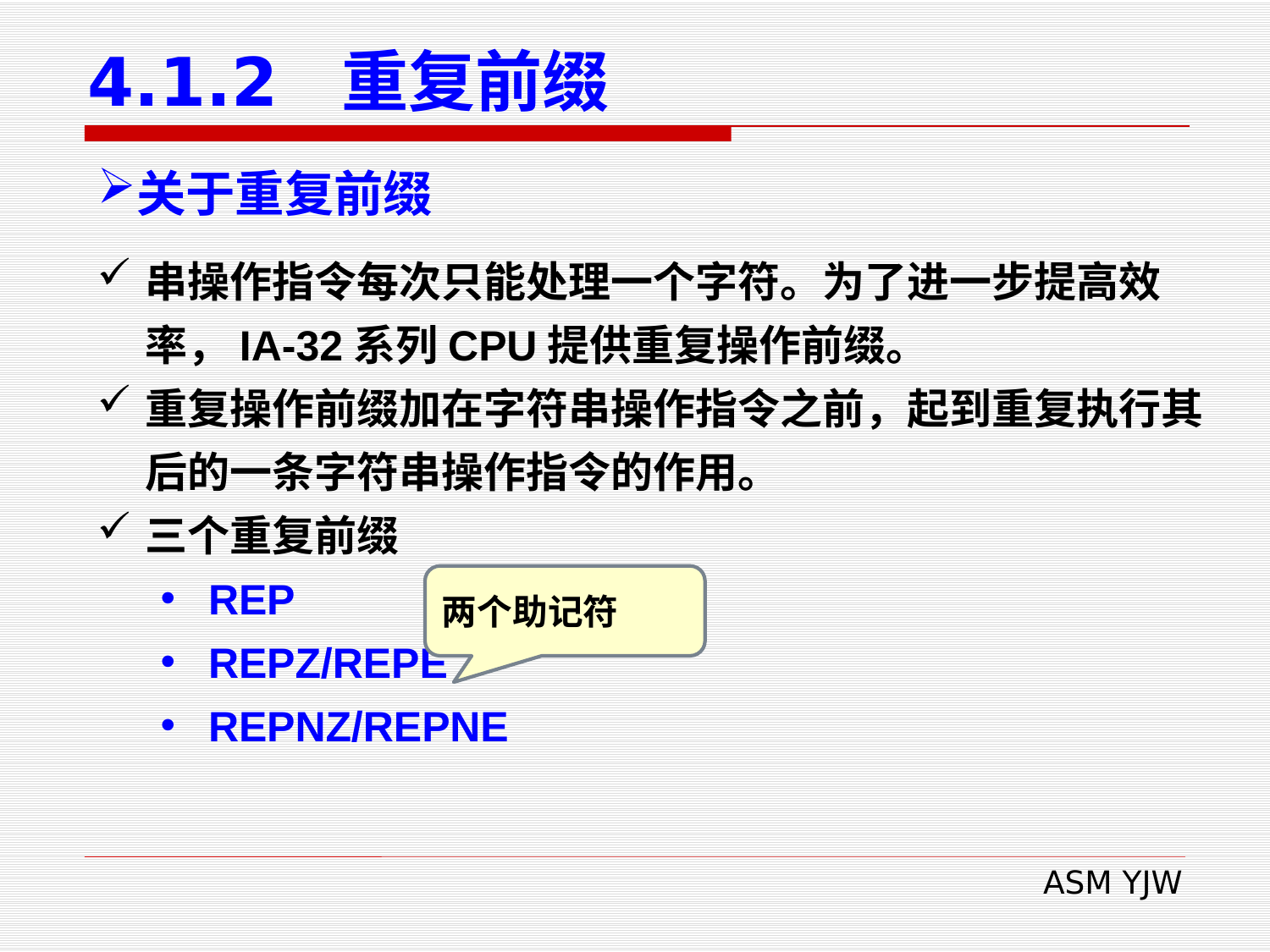

# 4.1.2  重复前缀
关于重复前缀
串操作指令每次只能处理一个字符。为了进一步提高效率，IA-32系列CPU提供重复操作前缀。
重复操作前缀加在字符串操作指令之前，起到重复执行其后的一条字符串操作指令的作用。
三个重复前缀
REP
REPZ/REPE
REPNZ/REPNE
两个助记符